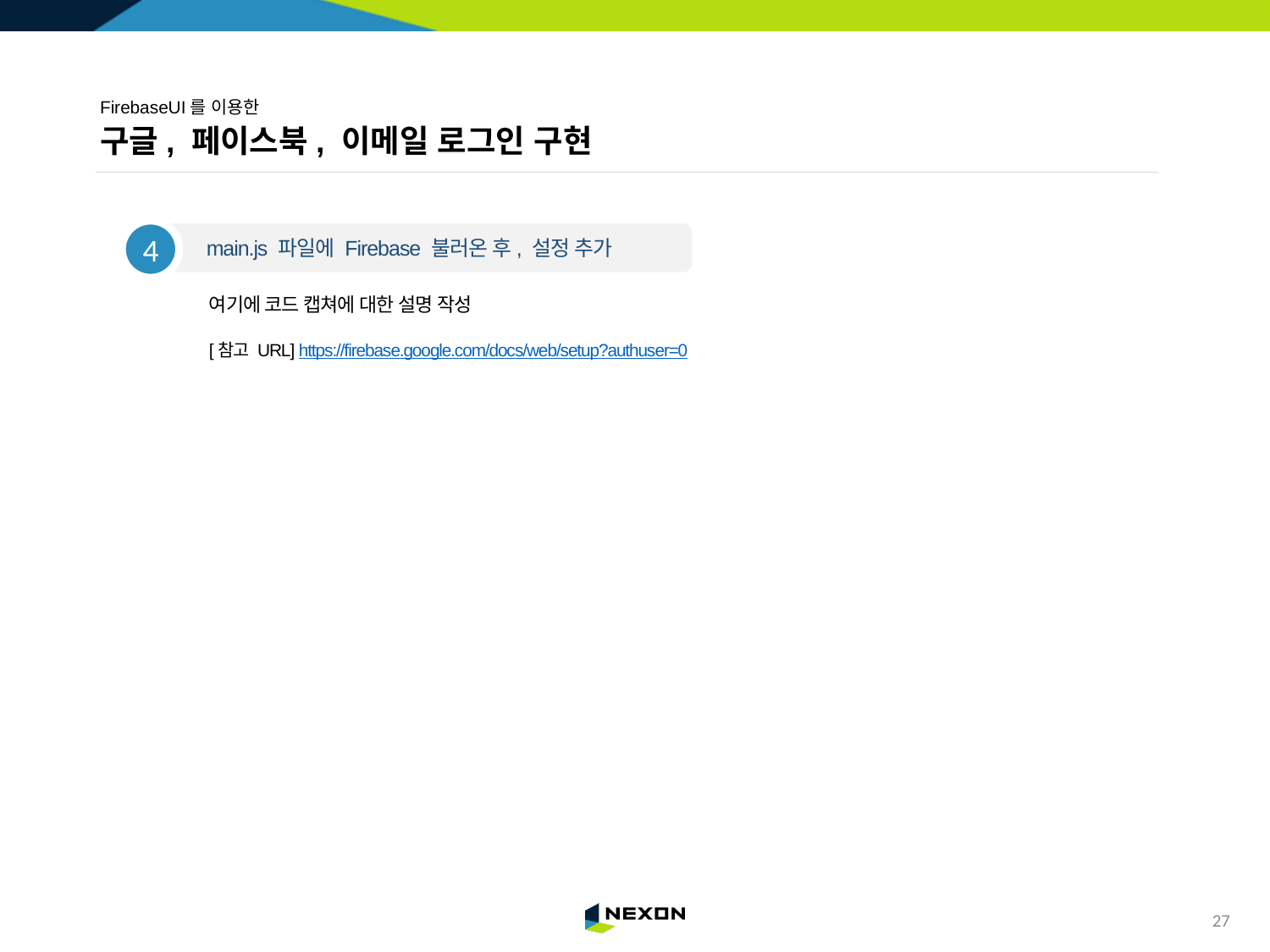

# FirebaseUI를 이용한 구글, 페이스북, 이메일 로그인 구현
4
main.js 파일에 Firebase 불러온 후, 설정 추가
여기에 코드 캡쳐에 대한 설명 작성

[참고 URL] https://firebase.google.com/docs/web/setup?authuser=0
27